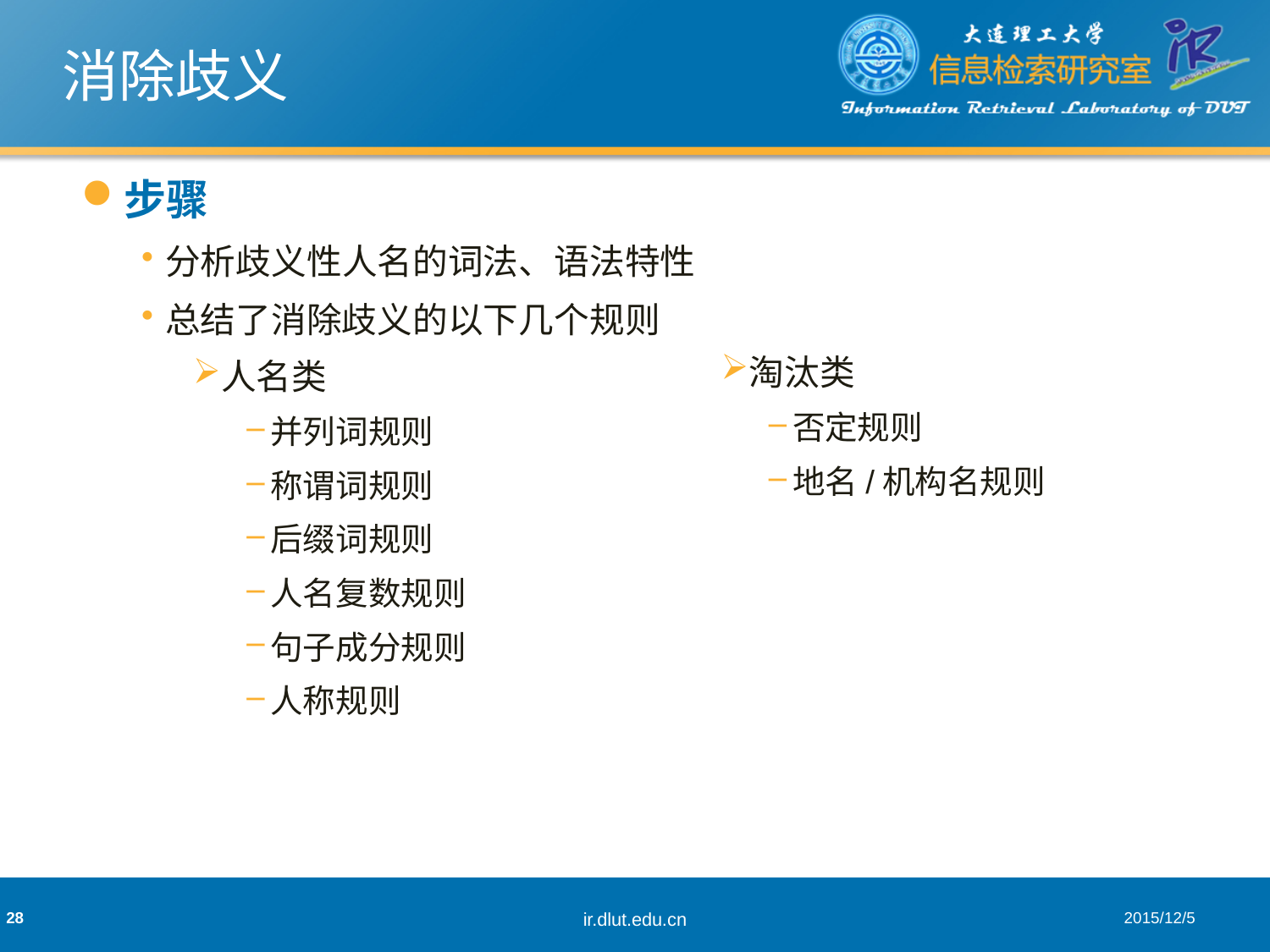

消除歧义
步骤
分析歧义性人名的词法、语法特性
总结了消除歧义的以下几个规则

淘汰类
否定规则
地名/机构名规则

人名类
并列词规则
称谓词规则
后缀词规则
人名复数规则
句子成分规则
人称规则